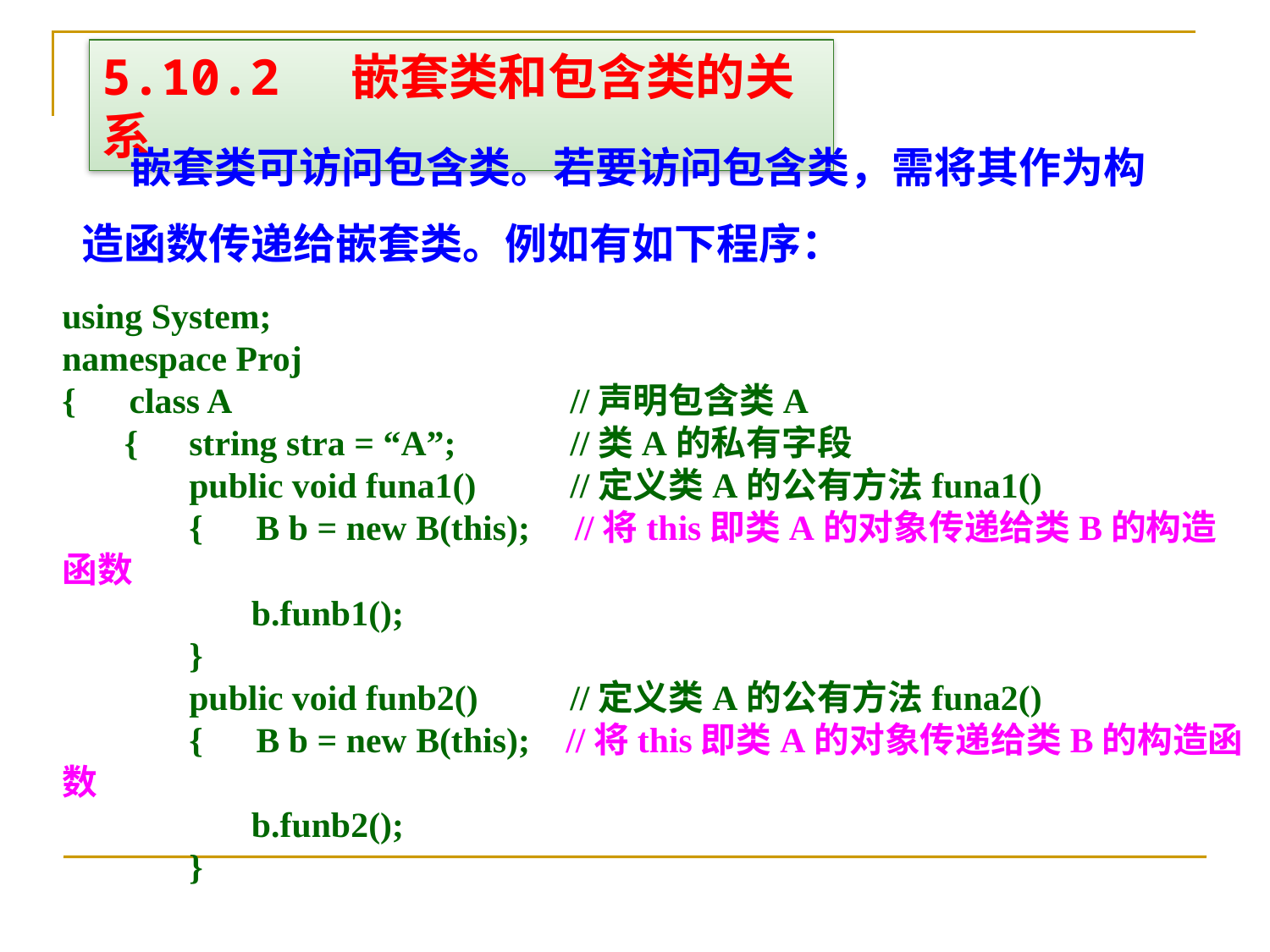

5.10.2  嵌套类和包含类的关系
    嵌套类可访问包含类。若要访问包含类，需将其作为构造函数传递给嵌套类。例如有如下程序：
using System;
namespace Proj
{      class A			//声明包含类A
       {	string stra = “A”;	//类A的私有字段
	public void funa1()	//定义类A的公有方法funa1()
	{      B b = new B(this);     //将this即类A的对象传递给类B的构造函数
	       b.funb1();
	}
	public void funb2()	//定义类A的公有方法funa2()
	{      B b = new B(this);    //将this即类A的对象传递给类B的构造函数
	       b.funb2();
	}